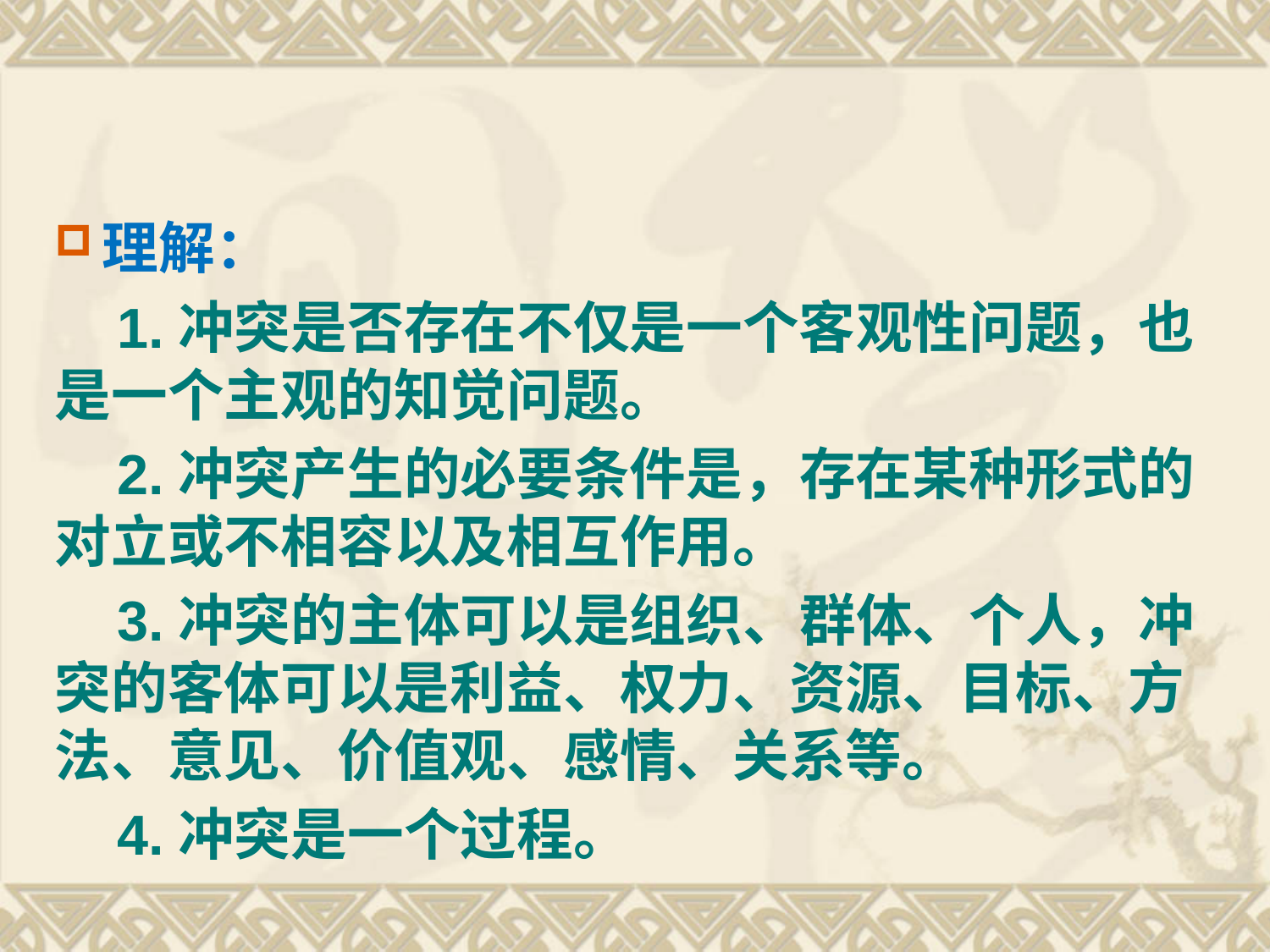

理解：
    1.冲突是否存在不仅是一个客观性问题，也是一个主观的知觉问题。
    2.冲突产生的必要条件是，存在某种形式的对立或不相容以及相互作用。
    3.冲突的主体可以是组织、群体、个人，冲突的客体可以是利益、权力、资源、目标、方法、意见、价值观、感情、关系等。
    4.冲突是一个过程。